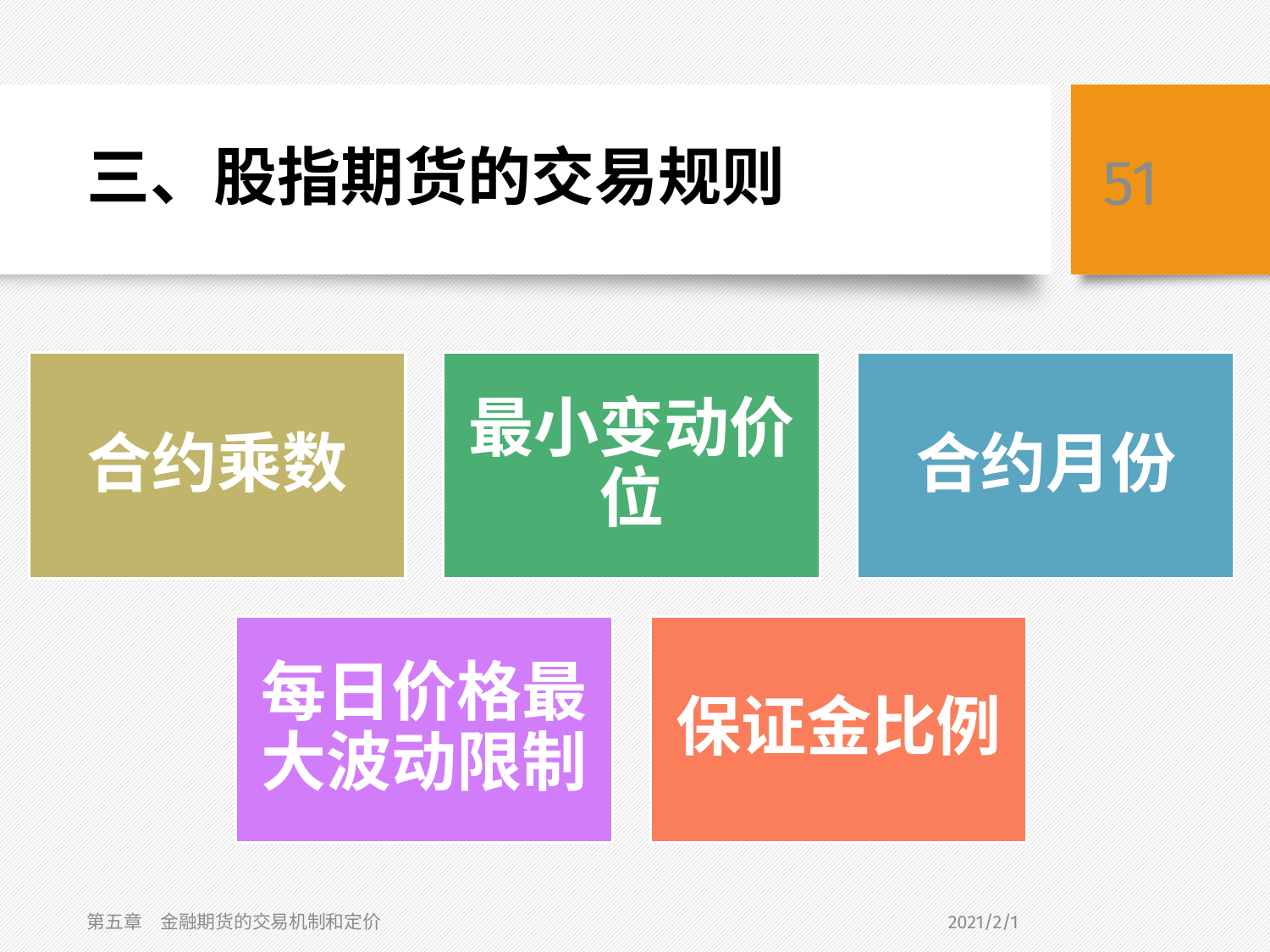

# 三、股指期货的交易规则
51
合约乘数
最小变动价位
合约月份
每日价格最大波动限制
保证金比例
2021/2/1
第五章　金融期货的交易机制和定价